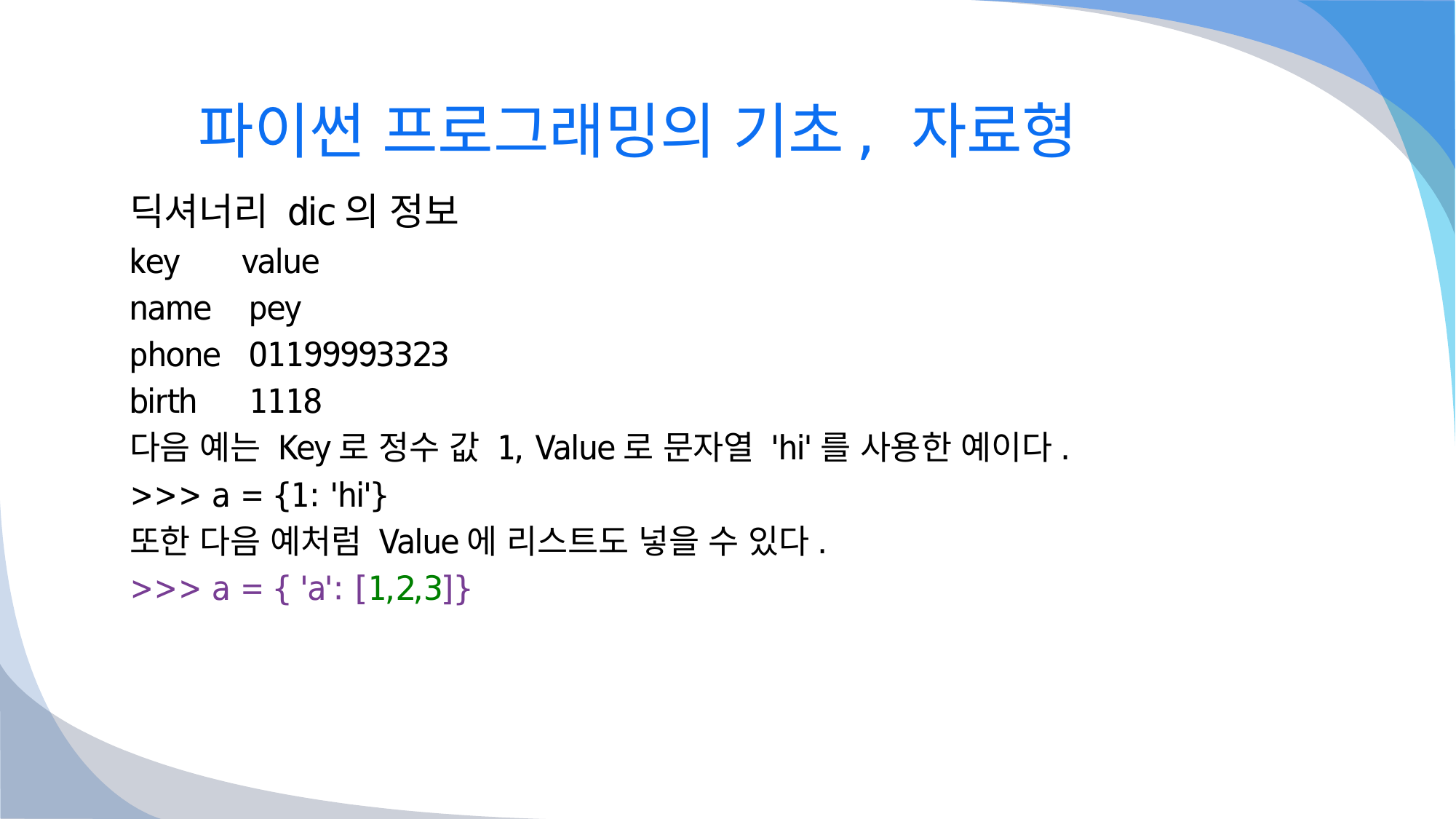

# 파이썬 프로그래밍의 기초, 자료형
딕셔너리 dic의 정보
key      value
name	 pey
phone	 01199993323
birth	 1118
다음 예는 Key로 정수 값 1, Value로 문자열 'hi'를 사용한 예이다.
>>> a = {1: 'hi'}
또한 다음 예처럼 Value에 리스트도 넣을 수 있다.
>>> a = { 'a': [1,2,3]}